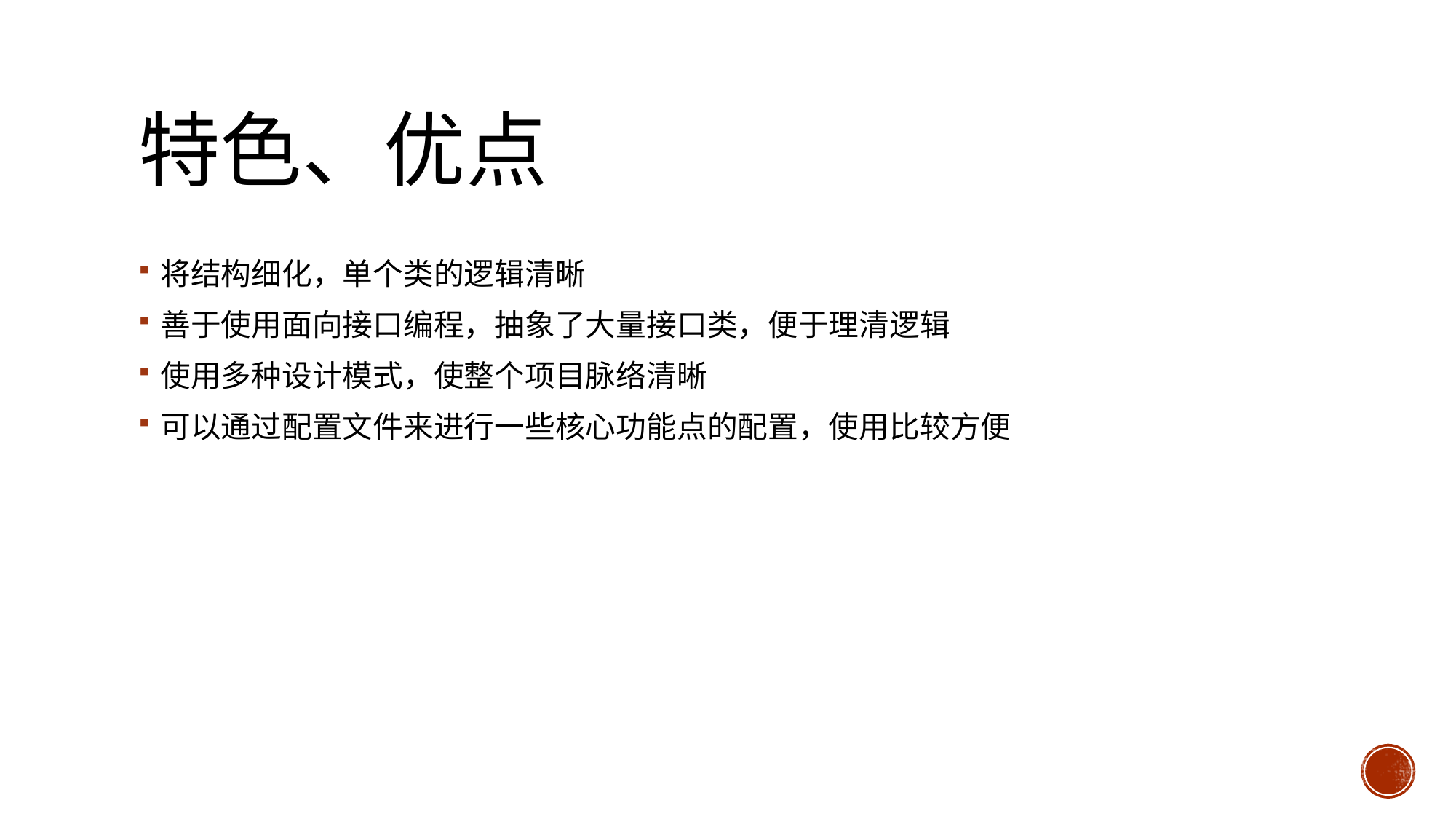

# 特色、优点
将结构细化，单个类的逻辑清晰
善于使用面向接口编程，抽象了大量接口类，便于理清逻辑
使用多种设计模式，使整个项目脉络清晰
可以通过配置文件来进行一些核心功能点的配置，使用比较方便